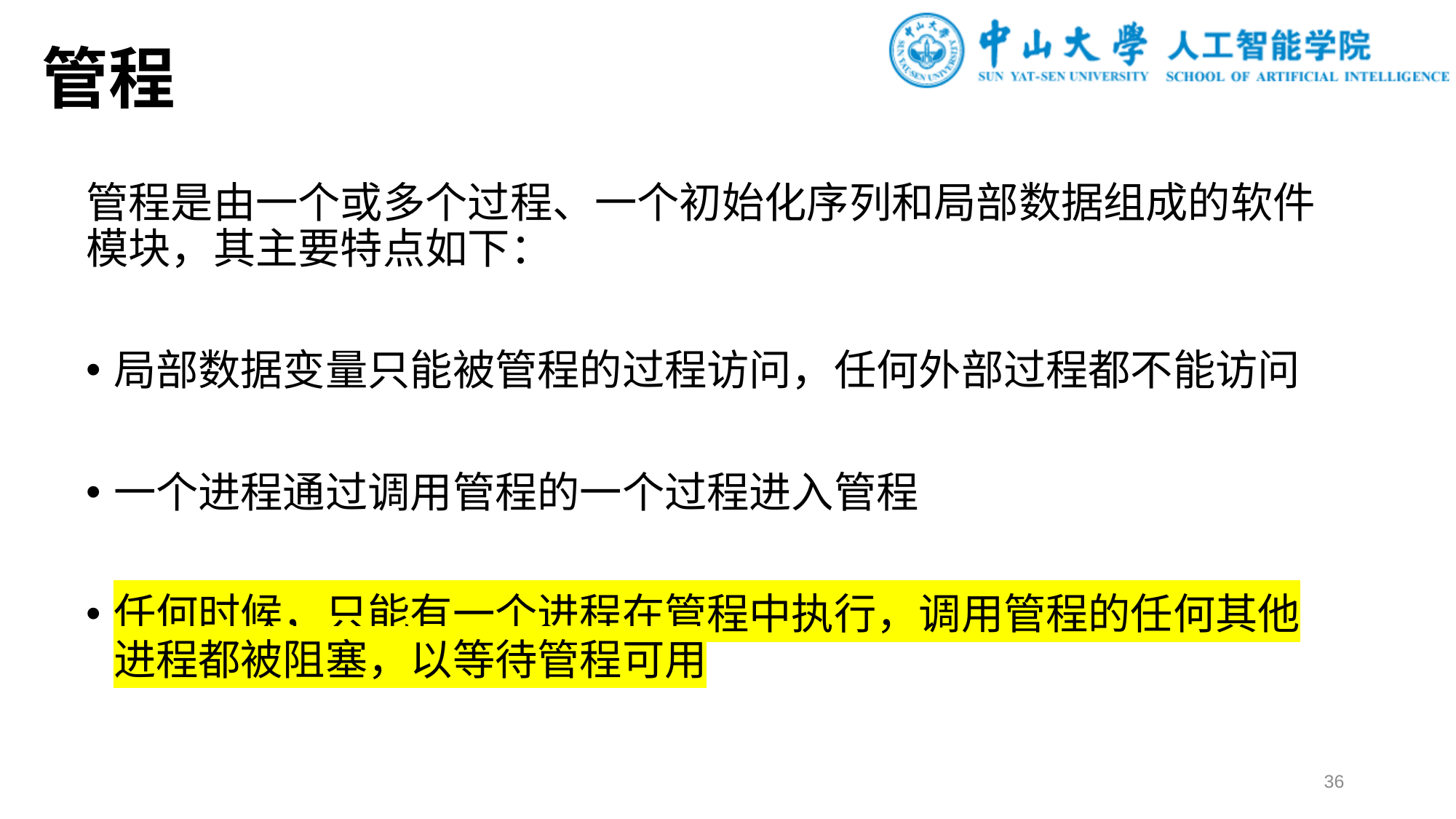

# 管程
管程是由一个或多个过程、一个初始化序列和局部数据组成的软件模块，其主要特点如下：

局部数据变量只能被管程的过程访问，任何外部过程都不能访问

一个进程通过调用管程的一个过程进入管程

任何时候，只能有一个进程在管程中执行，调用管程的任何其他进程都被阻塞，以等待管程可用

36